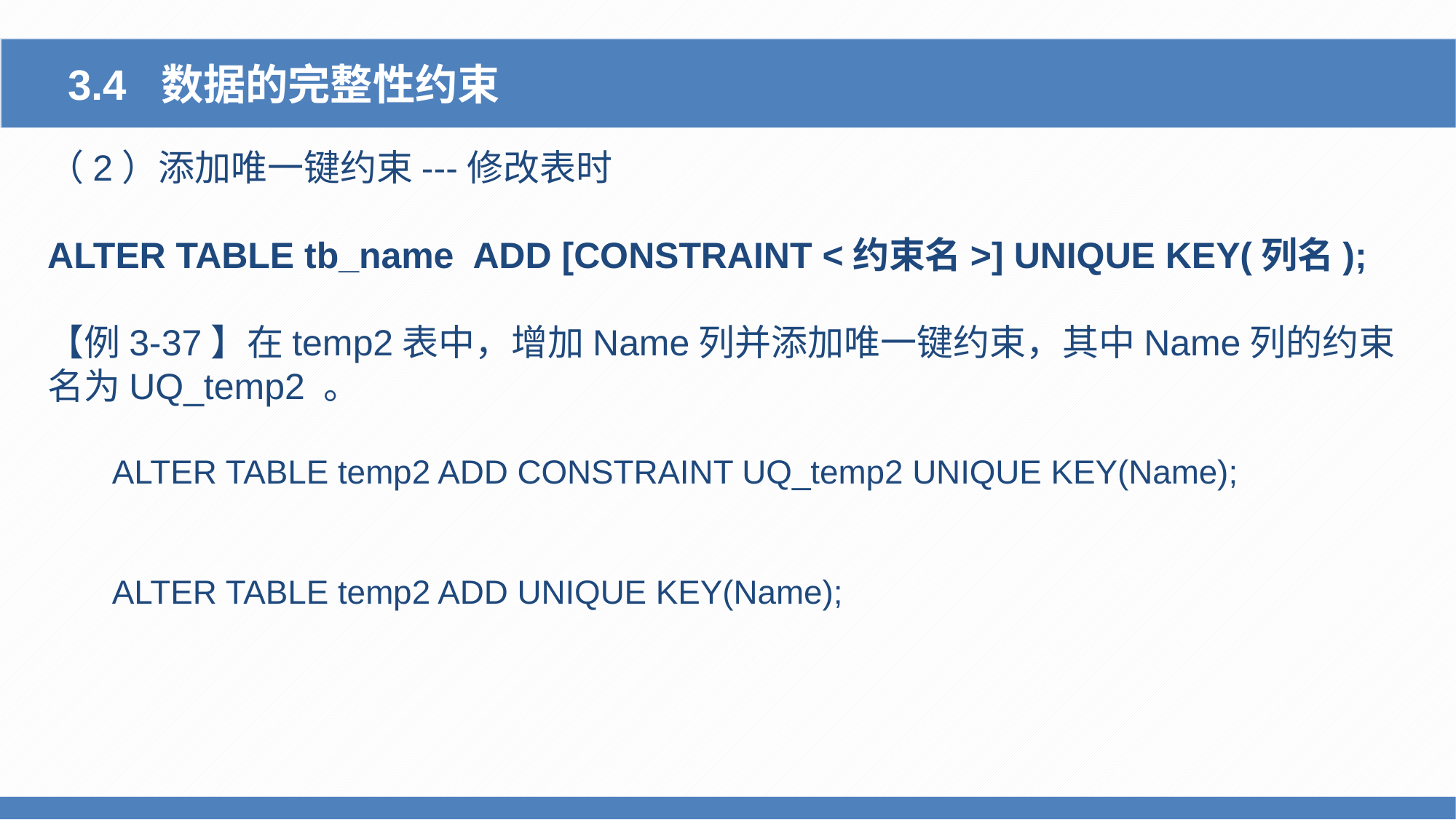

3.4  数据的完整性约束
（2）添加唯一键约束---修改表时

ALTER TABLE tb_name  ADD [CONSTRAINT <约束名>] UNIQUE KEY(列名);

【例3-37】在temp2表中，增加Name列并添加唯一键约束，其中Name列的约束名为UQ_temp2 。

ALTER TABLE temp2 ADD CONSTRAINT UQ_temp2 UNIQUE KEY(Name);

ALTER TABLE temp2 ADD UNIQUE KEY(Name);